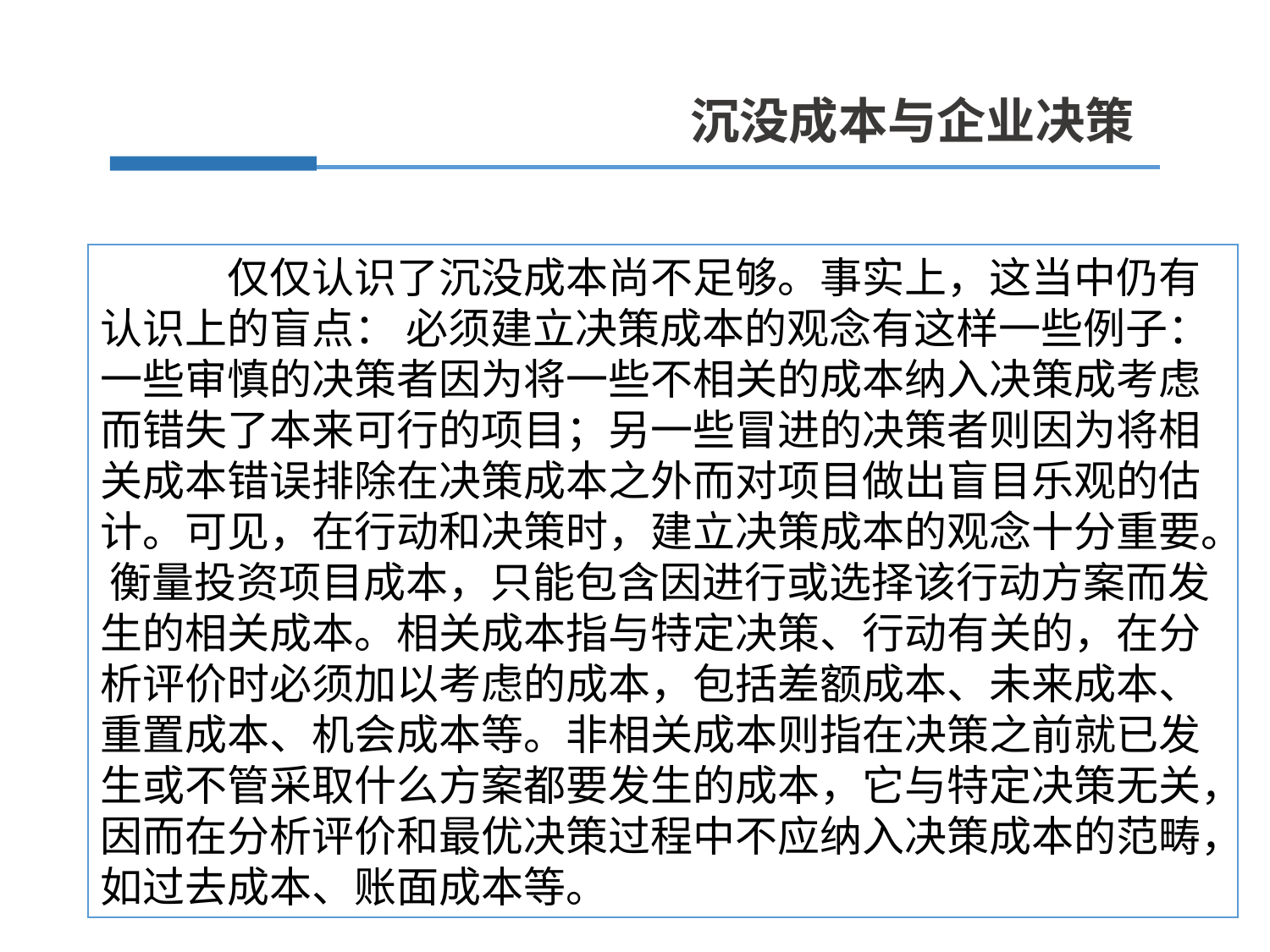

沉没成本与企业决策

	仅仅认识了沉没成本尚不足够。事实上，这当中仍有认识上的盲点： 必须建立决策成本的观念有这样一些例子：一些审慎的决策者因为将一些不相关的成本纳入决策成考虑而错失了本来可行的项目；另一些冒进的决策者则因为将相关成本错误排除在决策成本之外而对项目做出盲目乐观的估计。可见，在行动和决策时，建立决策成本的观念十分重要。 衡量投资项目成本，只能包含因进行或选择该行动方案而发生的相关成本。相关成本指与特定决策、行动有关的，在分析评价时必须加以考虑的成本，包括差额成本、未来成本、重置成本、机会成本等。非相关成本则指在决策之前就已发生或不管采取什么方案都要发生的成本，它与特定决策无关，因而在分析评价和最优决策过程中不应纳入决策成本的范畴，如过去成本、账面成本等。